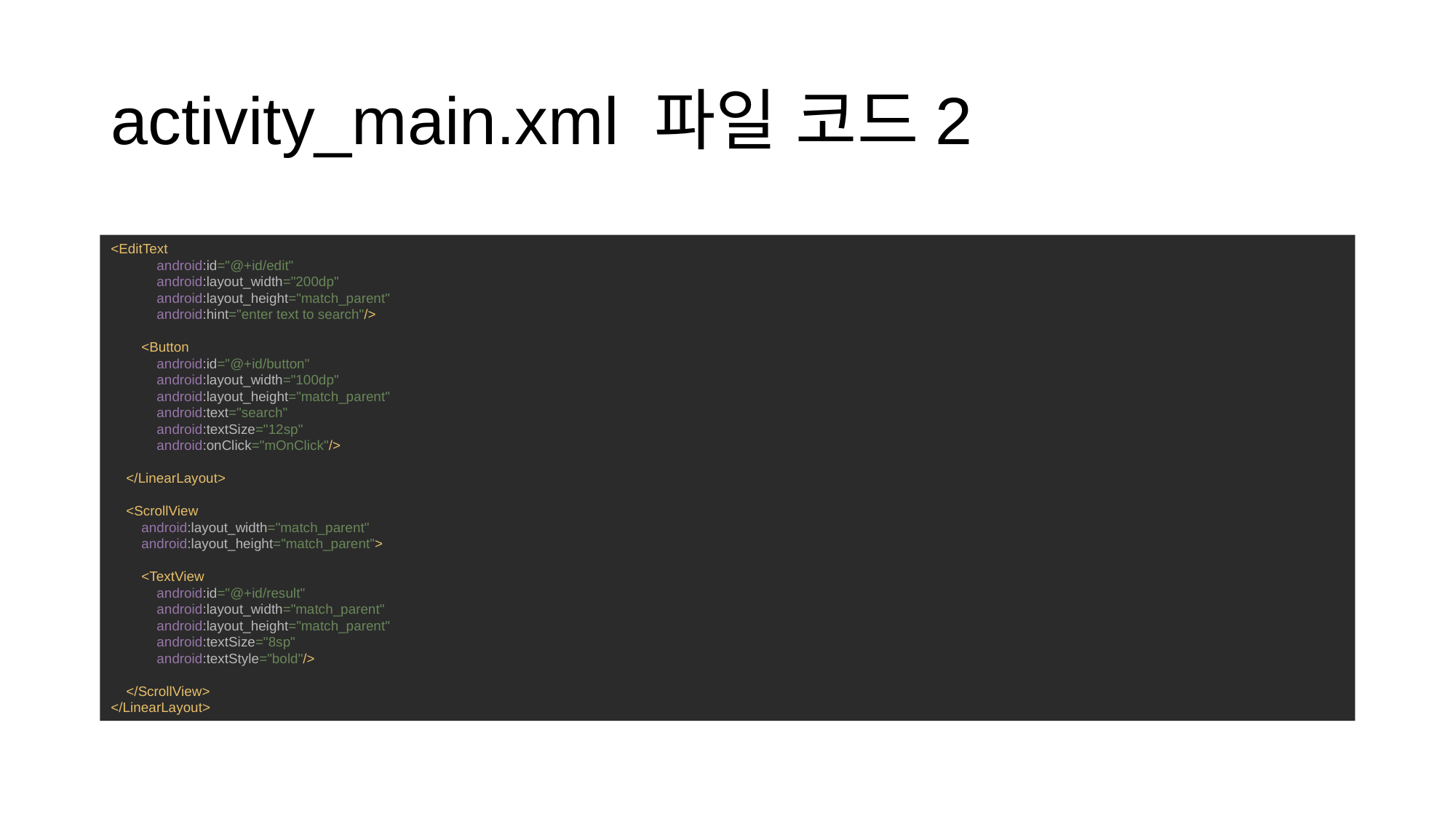

# activity_main.xml 파일 코드2
<EditText
            android:id="@+id/edit"
            android:layout_width="200dp"
            android:layout_height="match_parent"
            android:hint="enter text to search"/>
        <Button
            android:id="@+id/button"
            android:layout_width="100dp"
            android:layout_height="match_parent"
            android:text="search"
            android:textSize="12sp"
            android:onClick="mOnClick"/>
    </LinearLayout>
    <ScrollView
        android:layout_width="match_parent"
        android:layout_height="match_parent">
        <TextView
            android:id="@+id/result"
            android:layout_width="match_parent"
            android:layout_height="match_parent"
            android:textSize="8sp"
            android:textStyle="bold"/>
    </ScrollView>
</LinearLayout>